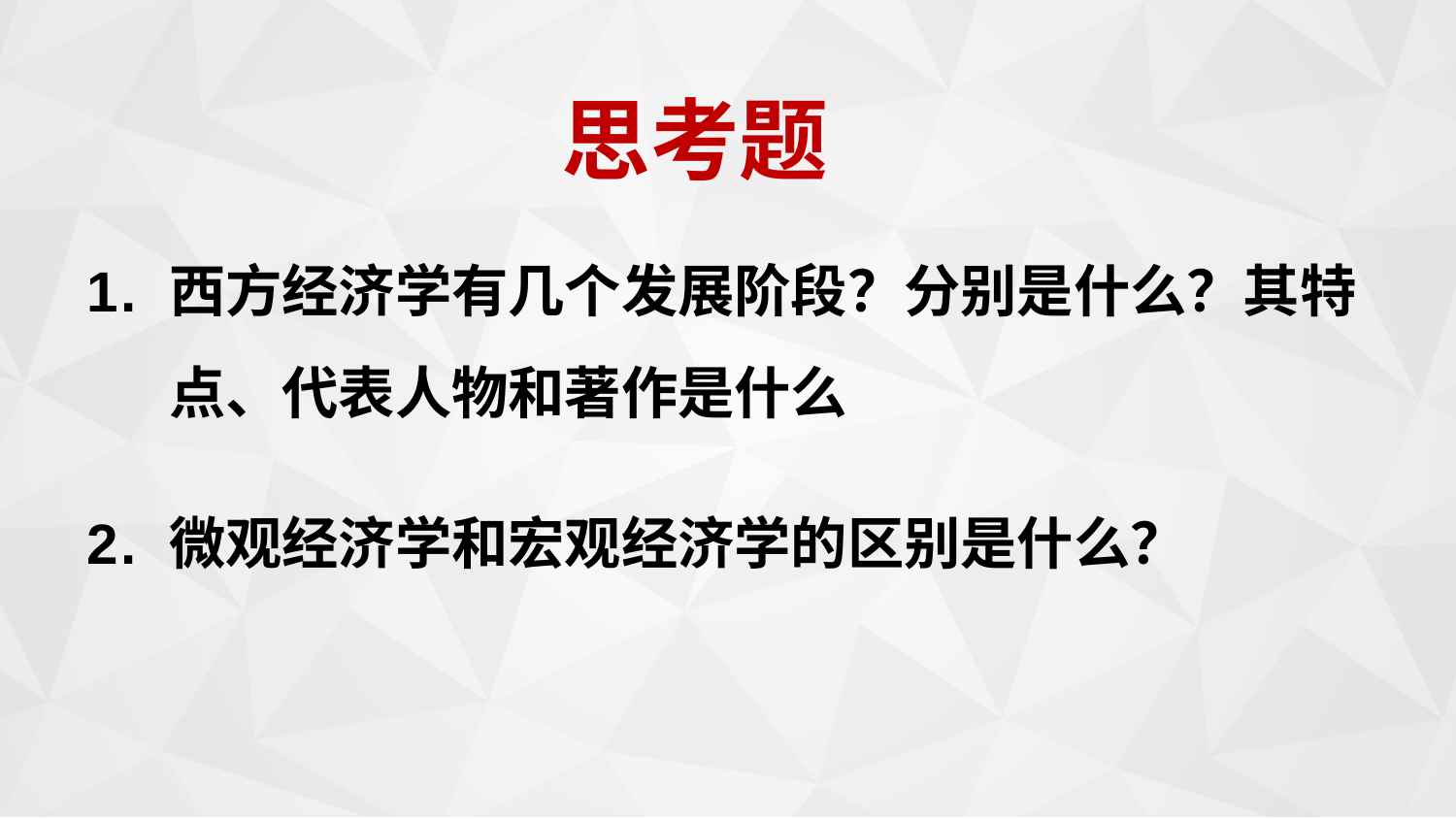

# 思考题
西方经济学有几个发展阶段？分别是什么？其特点、代表人物和著作是什么
微观经济学和宏观经济学的区别是什么？

69